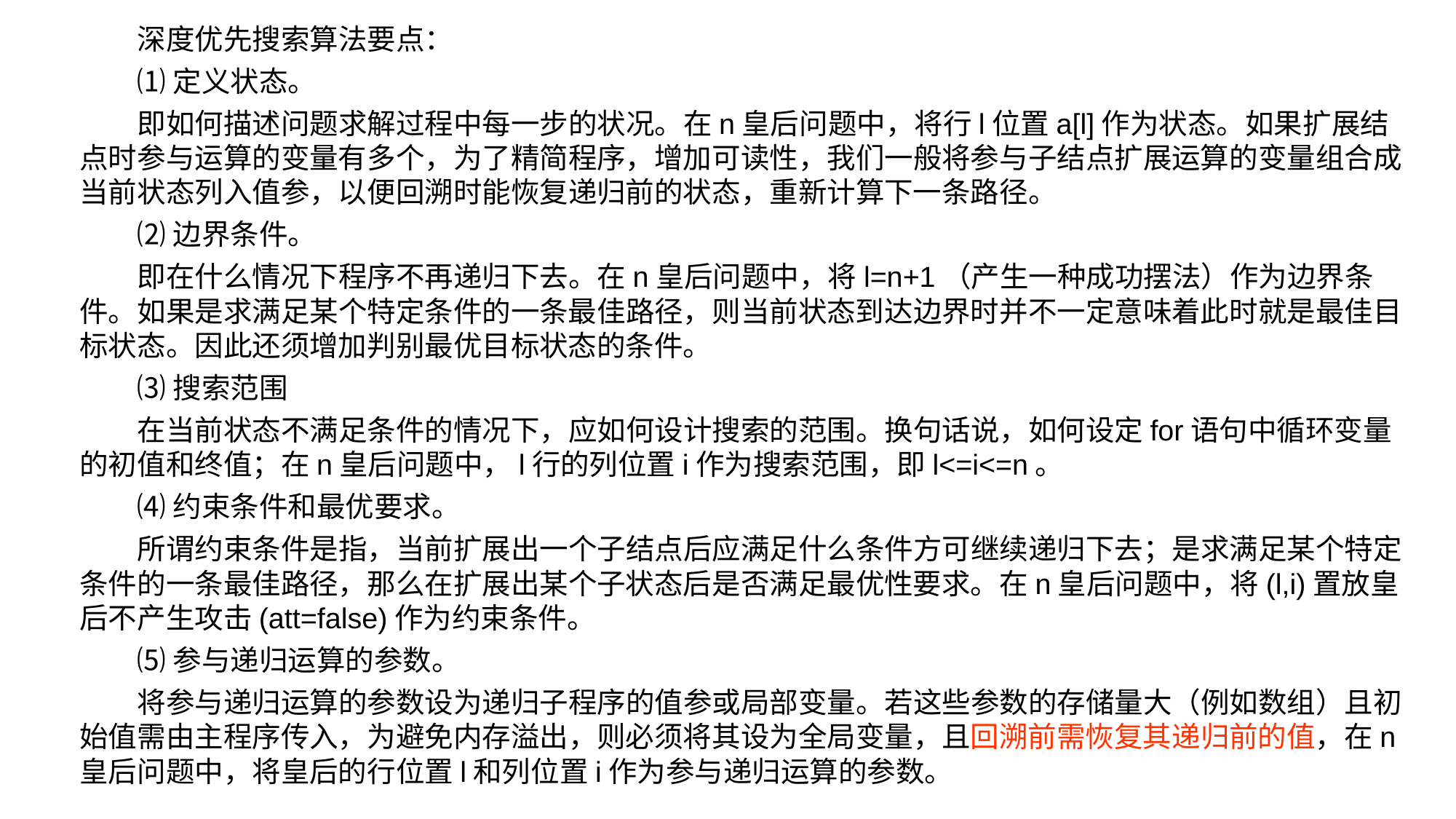

深度优先搜索算法要点：
⑴定义状态。
即如何描述问题求解过程中每一步的状况。在n皇后问题中，将行l位置a[l]作为状态。如果扩展结点时参与运算的变量有多个，为了精简程序，增加可读性，我们一般将参与子结点扩展运算的变量组合成当前状态列入值参，以便回溯时能恢复递归前的状态，重新计算下一条路径。
⑵边界条件。
即在什么情况下程序不再递归下去。在n皇后问题中，将l=n+1（产生一种成功摆法）作为边界条件。如果是求满足某个特定条件的一条最佳路径，则当前状态到达边界时并不一定意味着此时就是最佳目标状态。因此还须增加判别最优目标状态的条件。
⑶搜索范围
在当前状态不满足条件的情况下，应如何设计搜索的范围。换句话说，如何设定for语句中循环变量的初值和终值；在n皇后问题中，l行的列位置i作为搜索范围，即l<=i<=n。
⑷约束条件和最优要求。
所谓约束条件是指，当前扩展出一个子结点后应满足什么条件方可继续递归下去；是求满足某个特定条件的一条最佳路径，那么在扩展出某个子状态后是否满足最优性要求。在n皇后问题中，将(l,i)置放皇后不产生攻击(att=false)作为约束条件。
⑸参与递归运算的参数。
将参与递归运算的参数设为递归子程序的值参或局部变量。若这些参数的存储量大（例如数组）且初始值需由主程序传入，为避免内存溢出，则必须将其设为全局变量，且回溯前需恢复其递归前的值，在n皇后问题中，将皇后的行位置l和列位置i作为参与递归运算的参数。